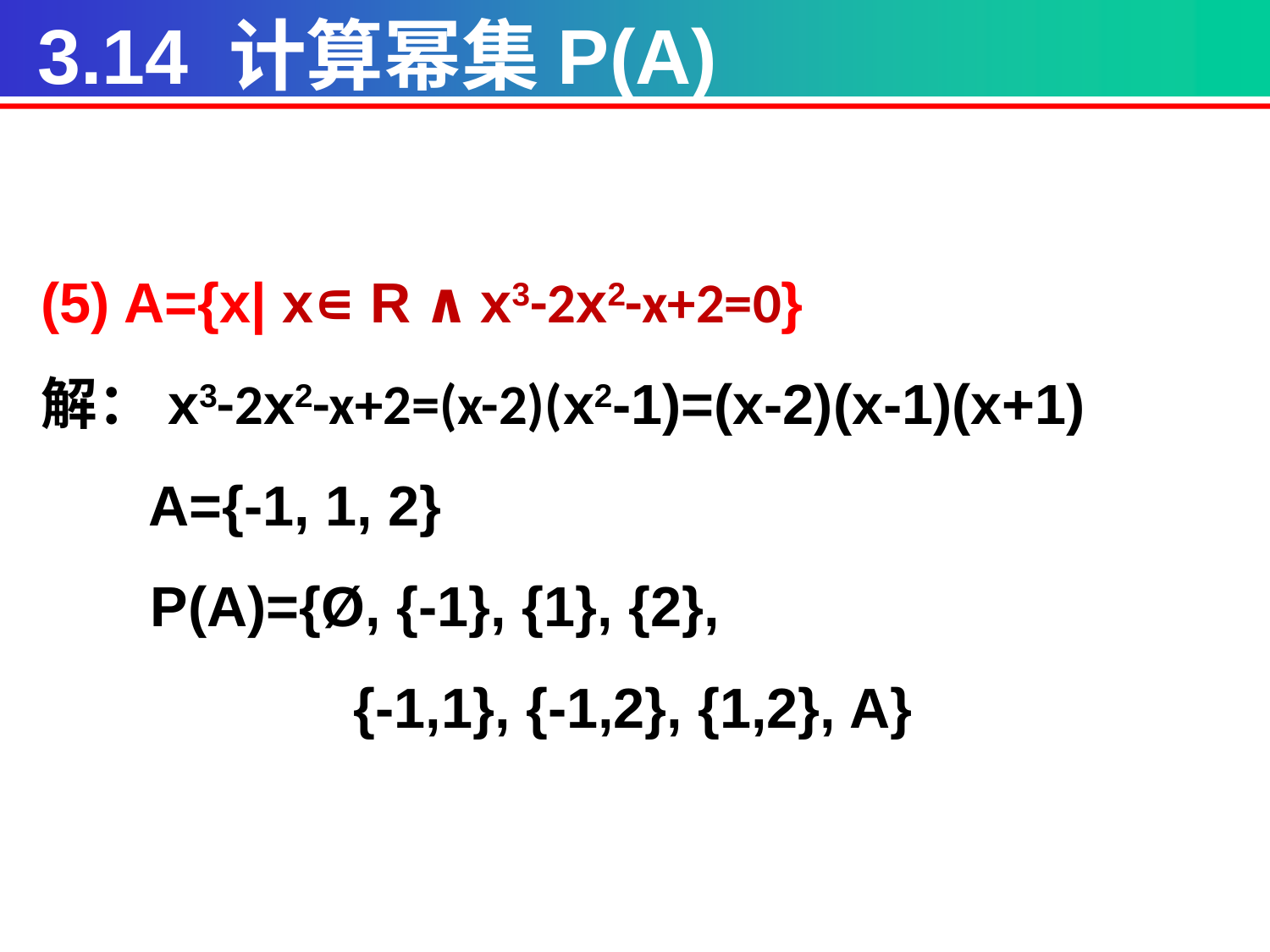

3.14 计算幂集P(A)
(5) A={x| x∊R ∧x3-2x2-x+2=0}
解：x3-2x2-x+2=(x-2)(x2-1)=(x-2)(x-1)(x+1)
       A={-1, 1, 2}
       P(A)={Ø, {-1}, {1}, {2},
                    {-1,1}, {-1,2}, {1,2}, A}